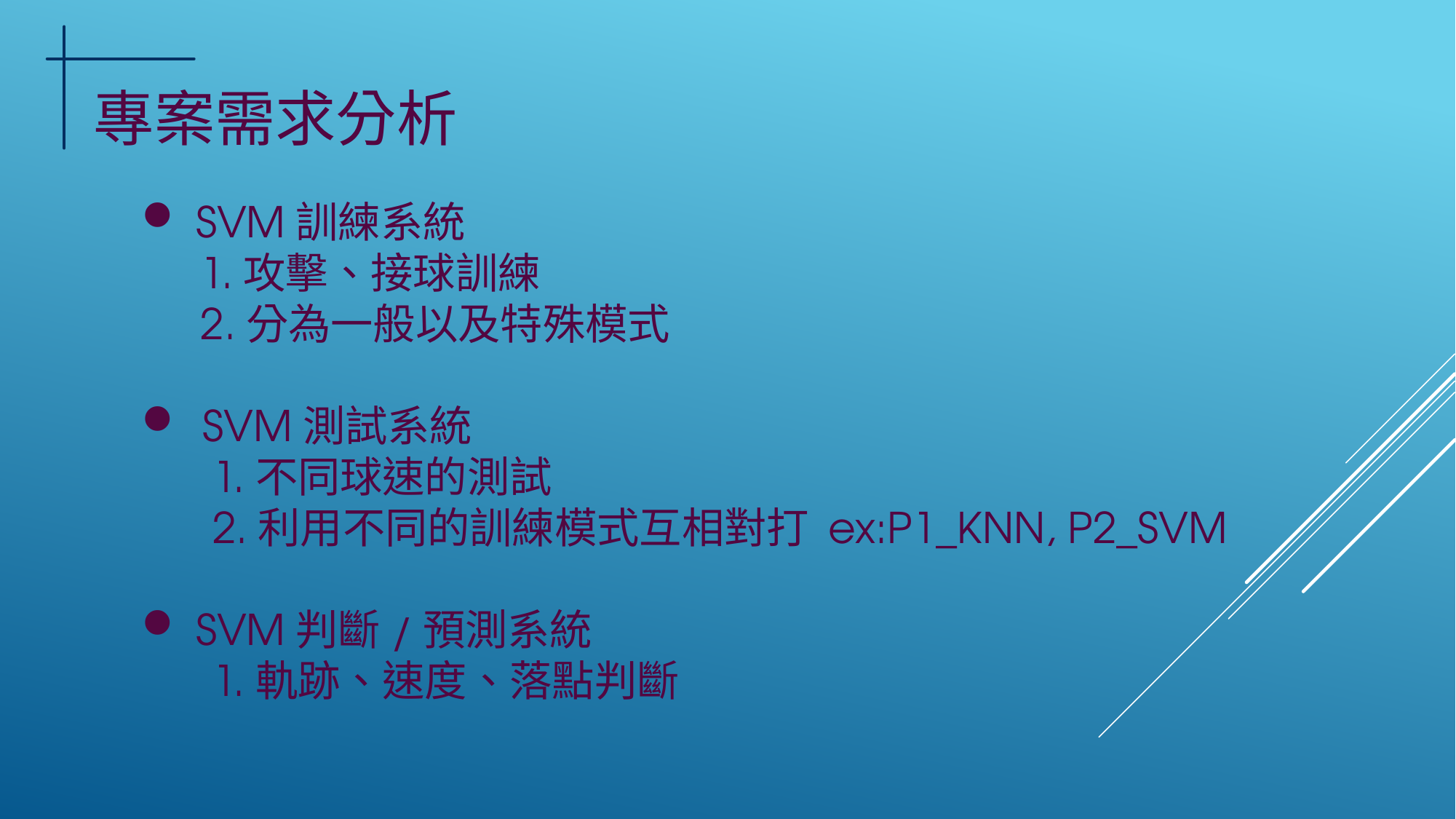

專案需求分析
SVM訓練系統
     1.攻擊、接球訓練
     2.分為一般以及特殊模式

SVM測試系統
      1.不同球速的測試
      2.利用不同的訓練模式互相對打 ex:P1_KNN, P2_SVM

SVM判斷/預測系統
      1.軌跡、速度、落點判斷